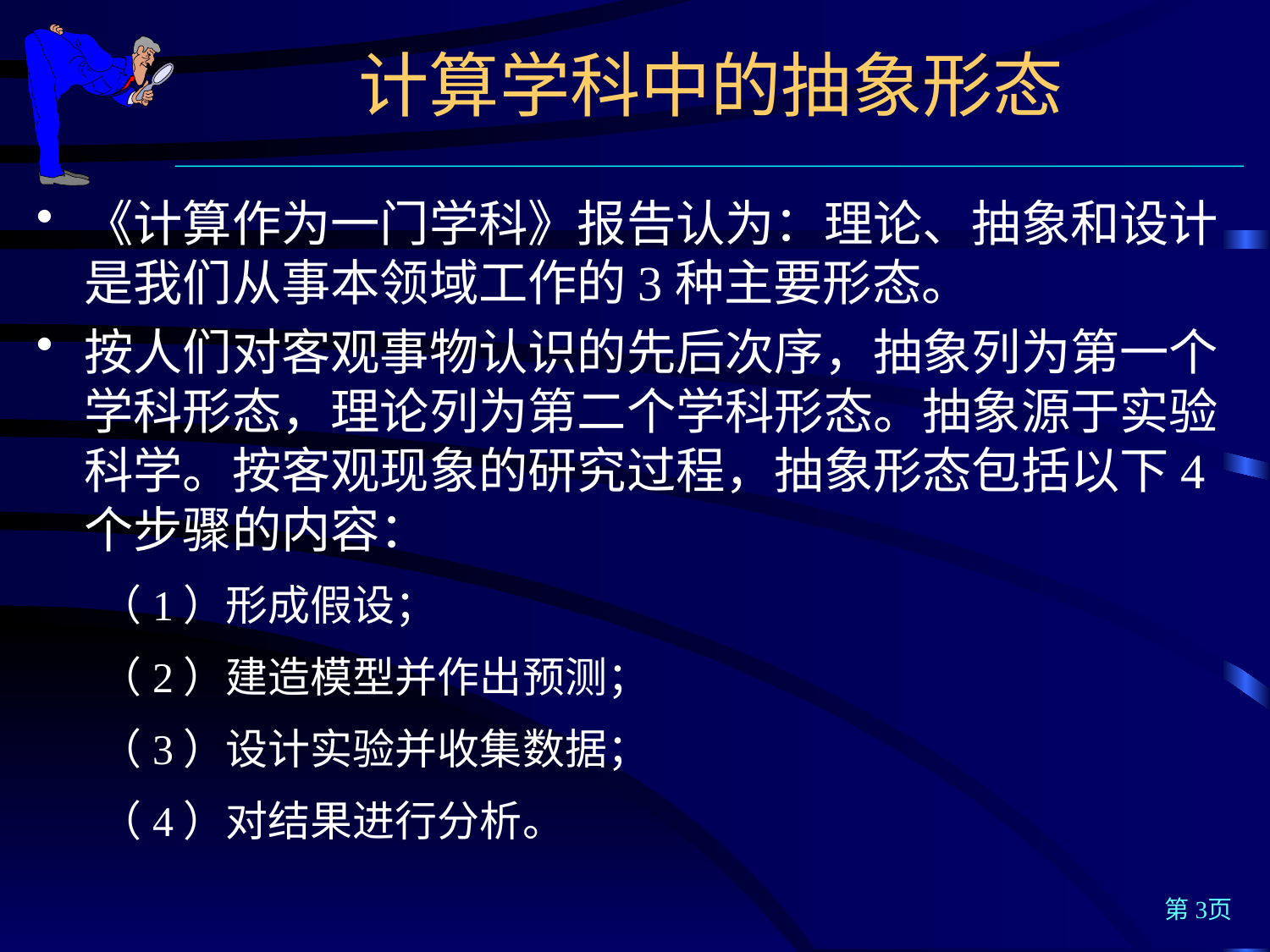

计算学科中的抽象形态
《计算作为一门学科》报告认为：理论、抽象和设计是我们从事本领域工作的3种主要形态。
按人们对客观事物认识的先后次序，抽象列为第一个学科形态，理论列为第二个学科形态。抽象源于实验科学。按客观现象的研究过程，抽象形态包括以下4个步骤的内容：
（1）形成假设；
（2）建造模型并作出预测；
（3）设计实验并收集数据；
（4）对结果进行分析。
第3页